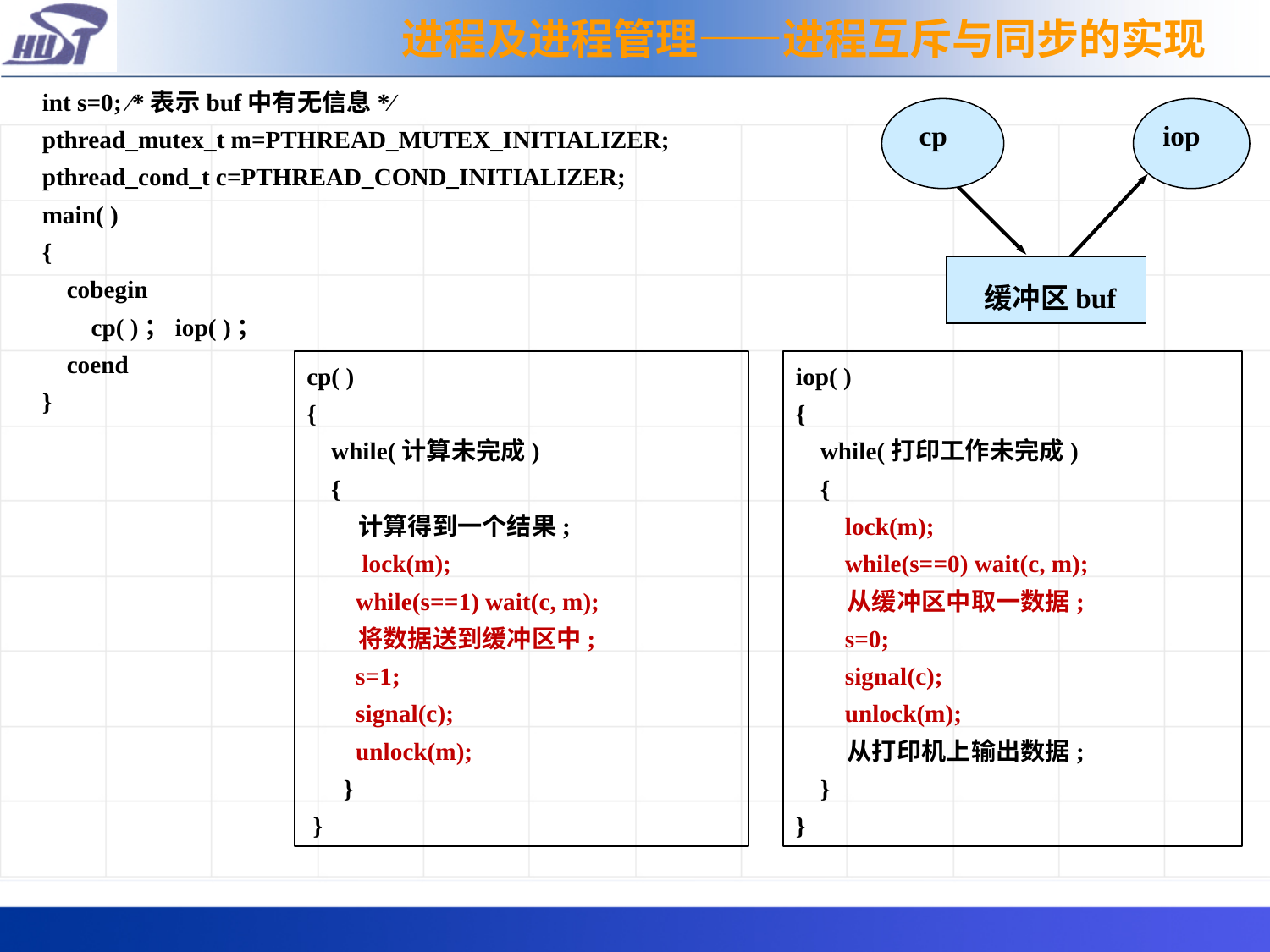

进程及进程管理——进程互斥与同步的实现
int s=0; ∕*表示buf中有无信息*∕
pthread_mutex_t m=PTHREAD_MUTEX_INITIALIZER;
pthread_cond_t c=PTHREAD_COND_INITIALIZER;
main( )
{
    cobegin
        cp( )；iop( )；
    coend
}

 cp
iop

   缓冲区buf
cp( )
{
    while(计算未完成)
    {
        计算得到一个结果;
         lock(m);
        while(s==1) wait(c, m);
        将数据送到缓冲区中;
        s=1;
        signal(c);
        unlock(m);
      }
 }
iop( )
{
    while(打印工作未完成)
    {
        lock(m);
        while(s==0) wait(c, m);
        从缓冲区中取一数据;
        s=0;
        signal(c);
        unlock(m);
        从打印机上输出数据;
    }
}